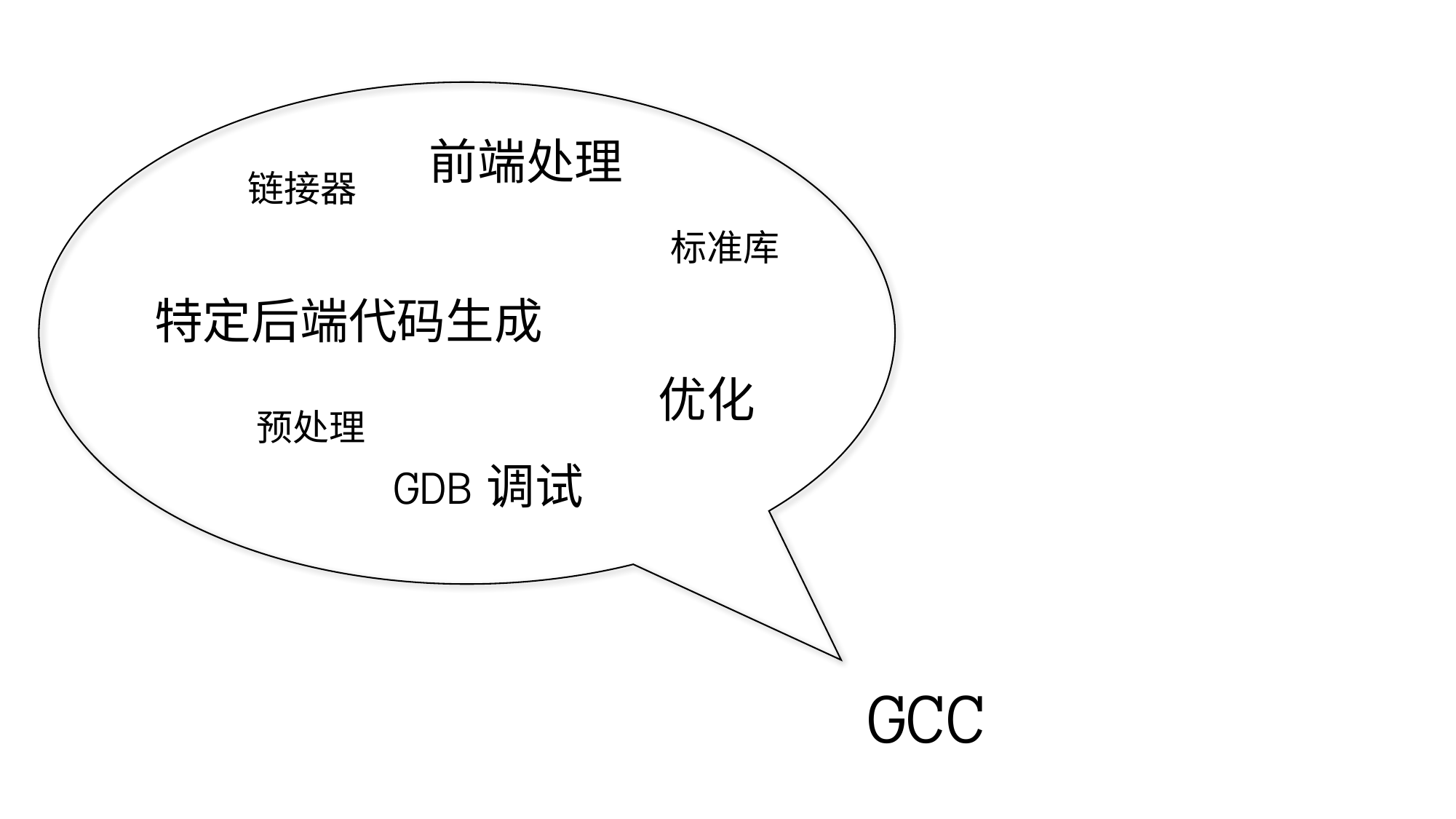

前端处理
链接器
标准库
特定后端代码生成
优化
预处理
GDB调试
GCC